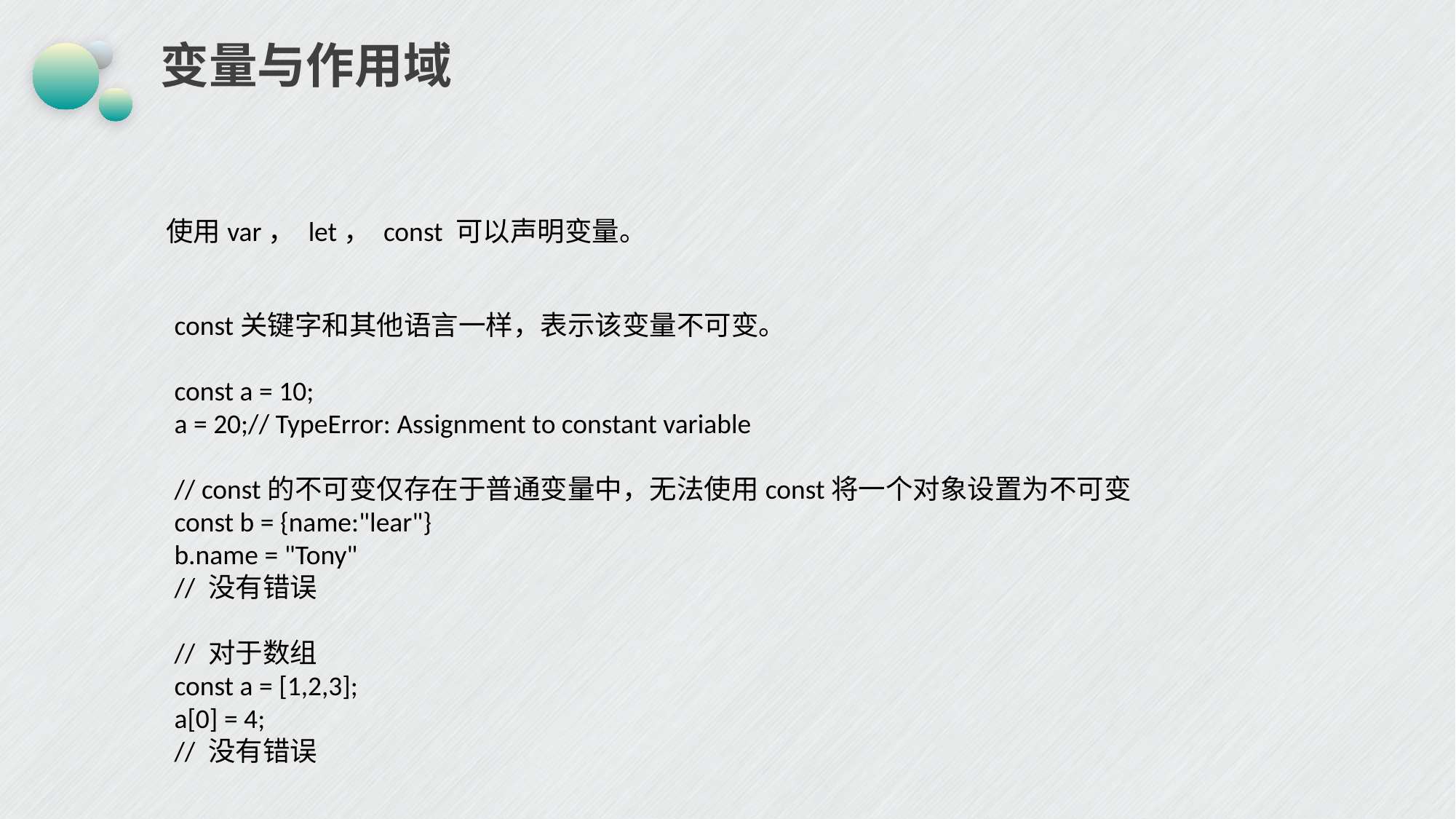

# 变量与作用域

使用var， let， const 可以声明变量。
const关键字和其他语言一样，表示该变量不可变。

const a = 10;
a = 20;// TypeError: Assignment to constant variable

// const的不可变仅存在于普通变量中，无法使用const将一个对象设置为不可变
const b = {name:"lear"}
b.name = "Tony"
// 没有错误

// 对于数组
const a = [1,2,3];
a[0] = 4;
// 没有错误